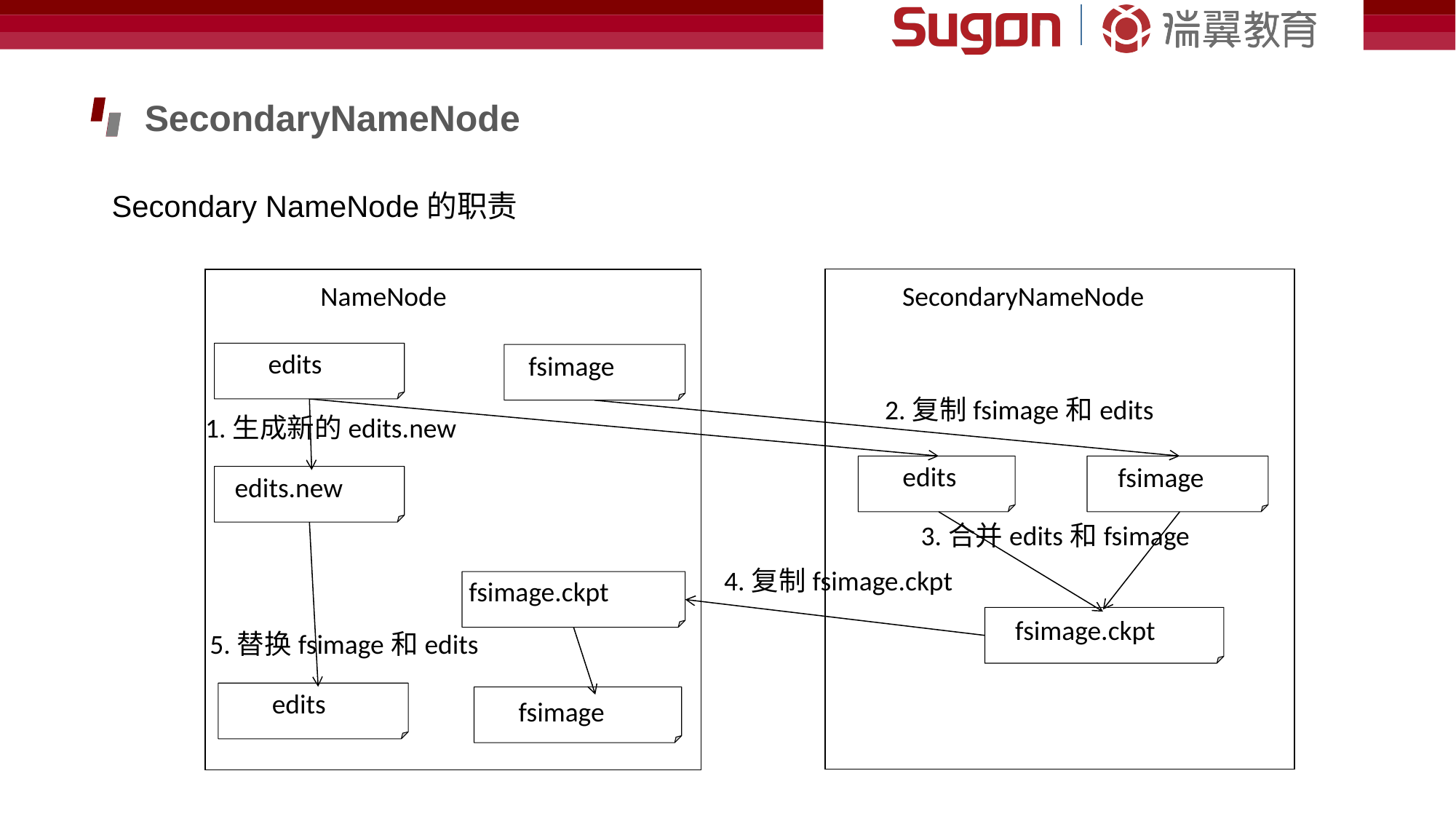

SecondaryNameNode

Secondary NameNode的职责

NameNode

edits

fsimage

1.生成新的edits.new

edits.new

fsimage.ckpt

5.替换fsimage和edits

edits

fsimage

SecondaryNameNode

2.复制fsimage和edits

edits

fsimage

3.合并edits和fsimage

4.复制fsimage.ckpt

fsimage.ckpt